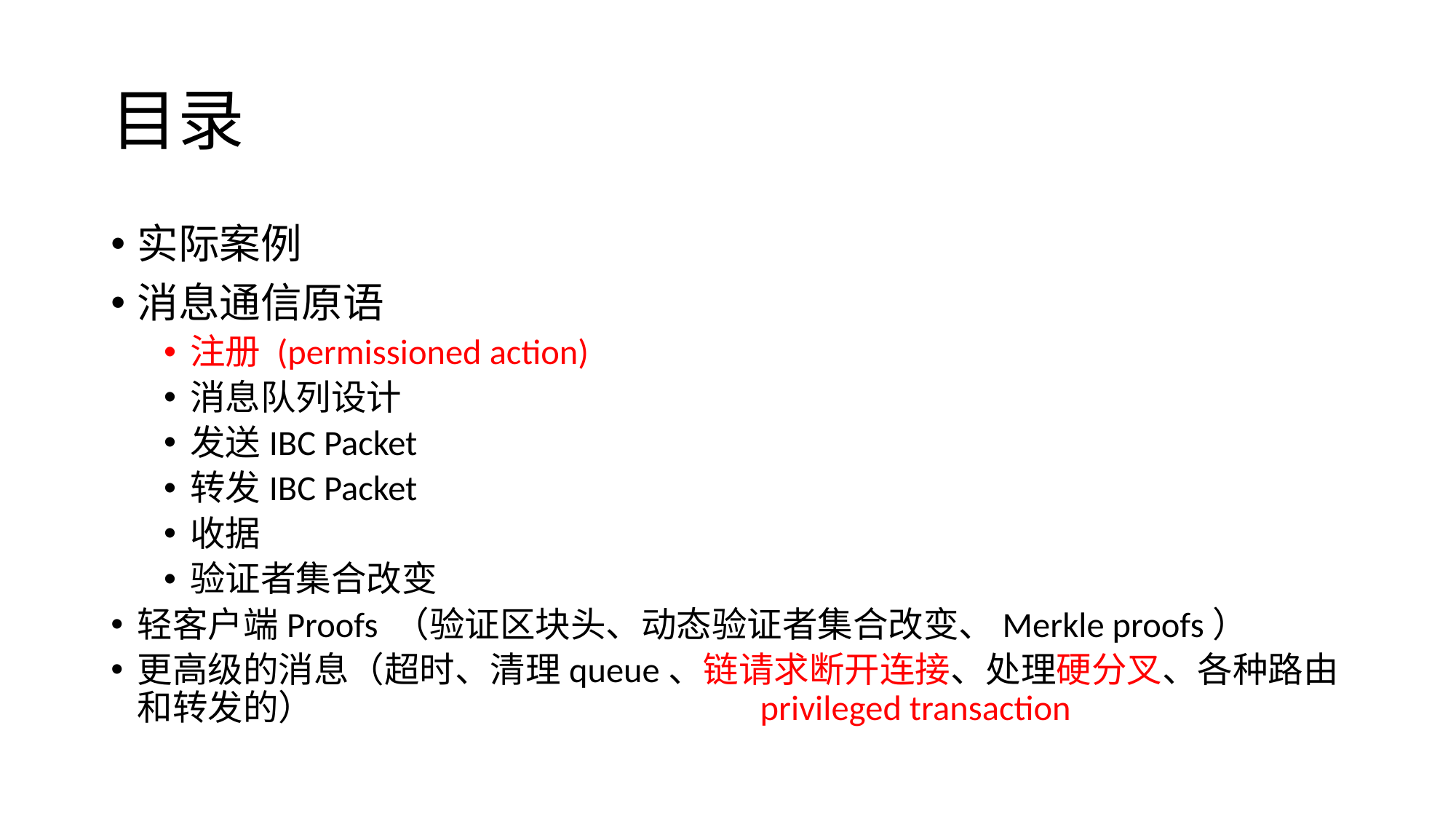

# 目录
实际案例
消息通信原语
注册 (permissioned action)
消息队列设计
发送IBC Packet
转发IBC Packet
收据
验证者集合改变
轻客户端Proofs （验证区块头、动态验证者集合改变、Merkle proofs）
更高级的消息（超时、清理queue、链请求断开连接、处理硬分叉、各种路由和转发的）                                                        privileged transaction